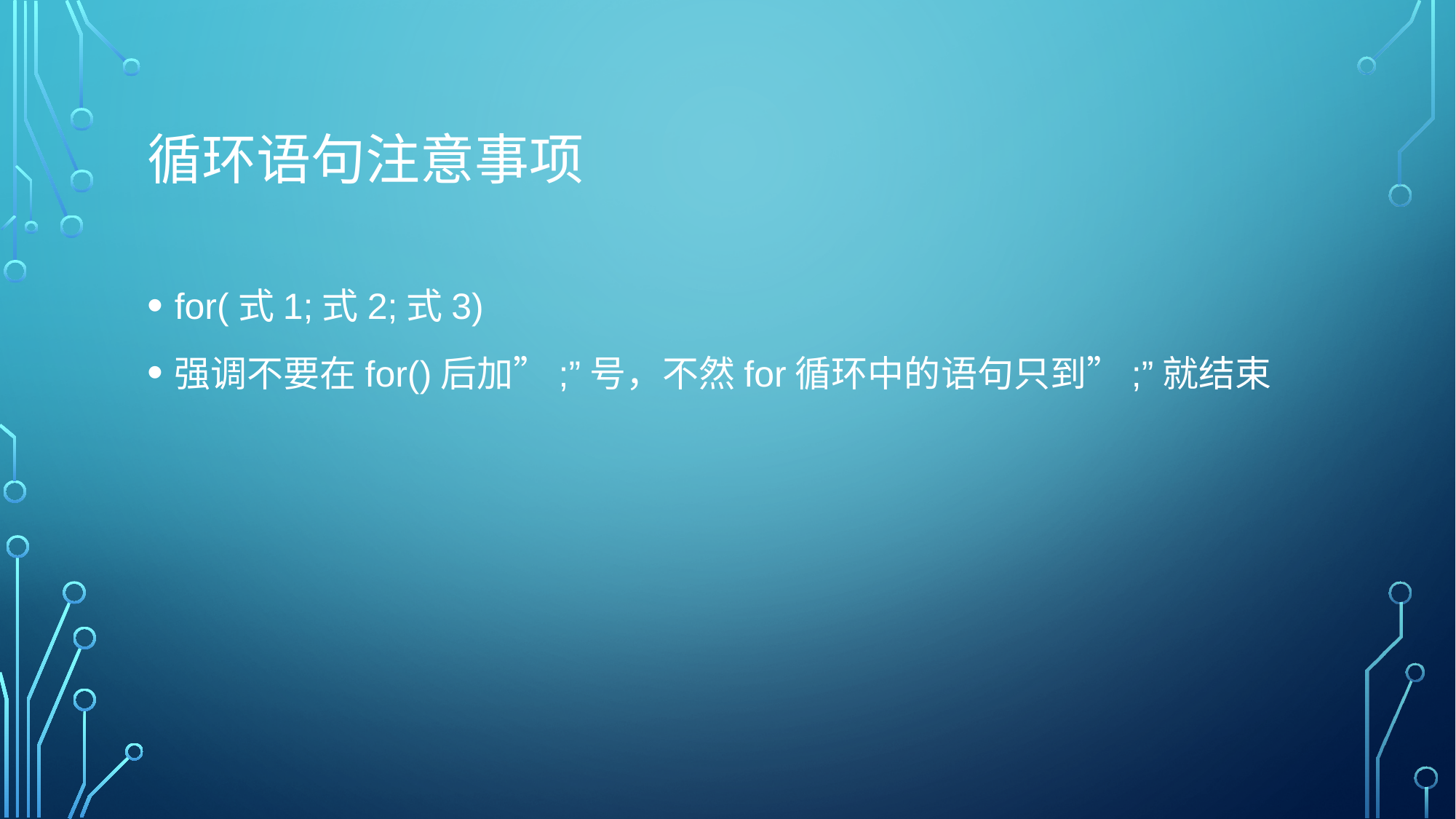

# 循环语句注意事项
for(式1;式2;式3)
强调不要在for()后加”;”号，不然for循环中的语句只到”;”就结束